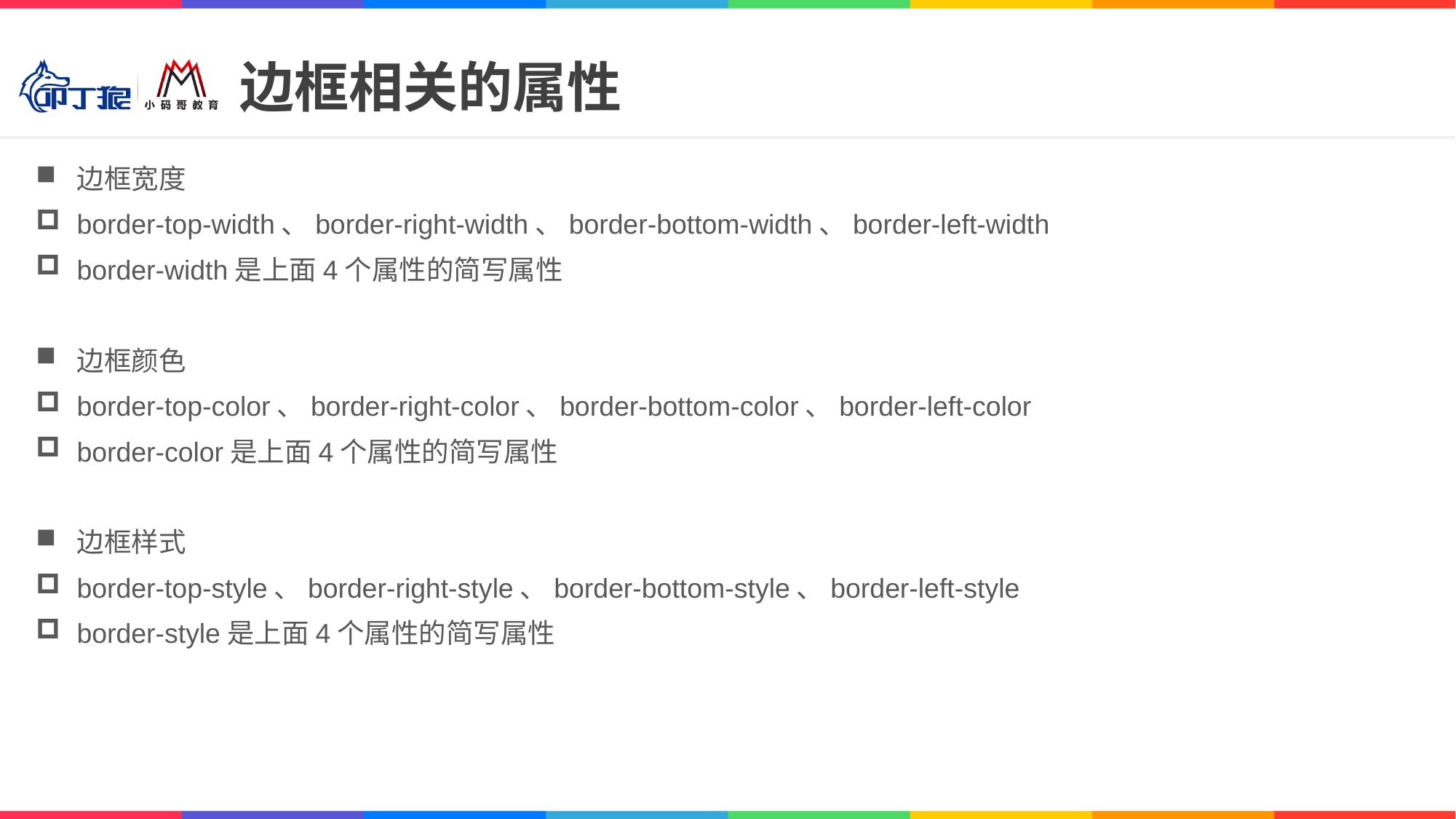

# 边框相关的属性

边框宽度
border-top-width、border-right-width、border-bottom-width、border-left-width
border-width是上面4个属性的简写属性

边框颜色
border-top-color、border-right-color、border-bottom-color、border-left-color
border-color是上面4个属性的简写属性

边框样式
border-top-style、border-right-style、border-bottom-style、border-left-style
border-style是上面4个属性的简写属性